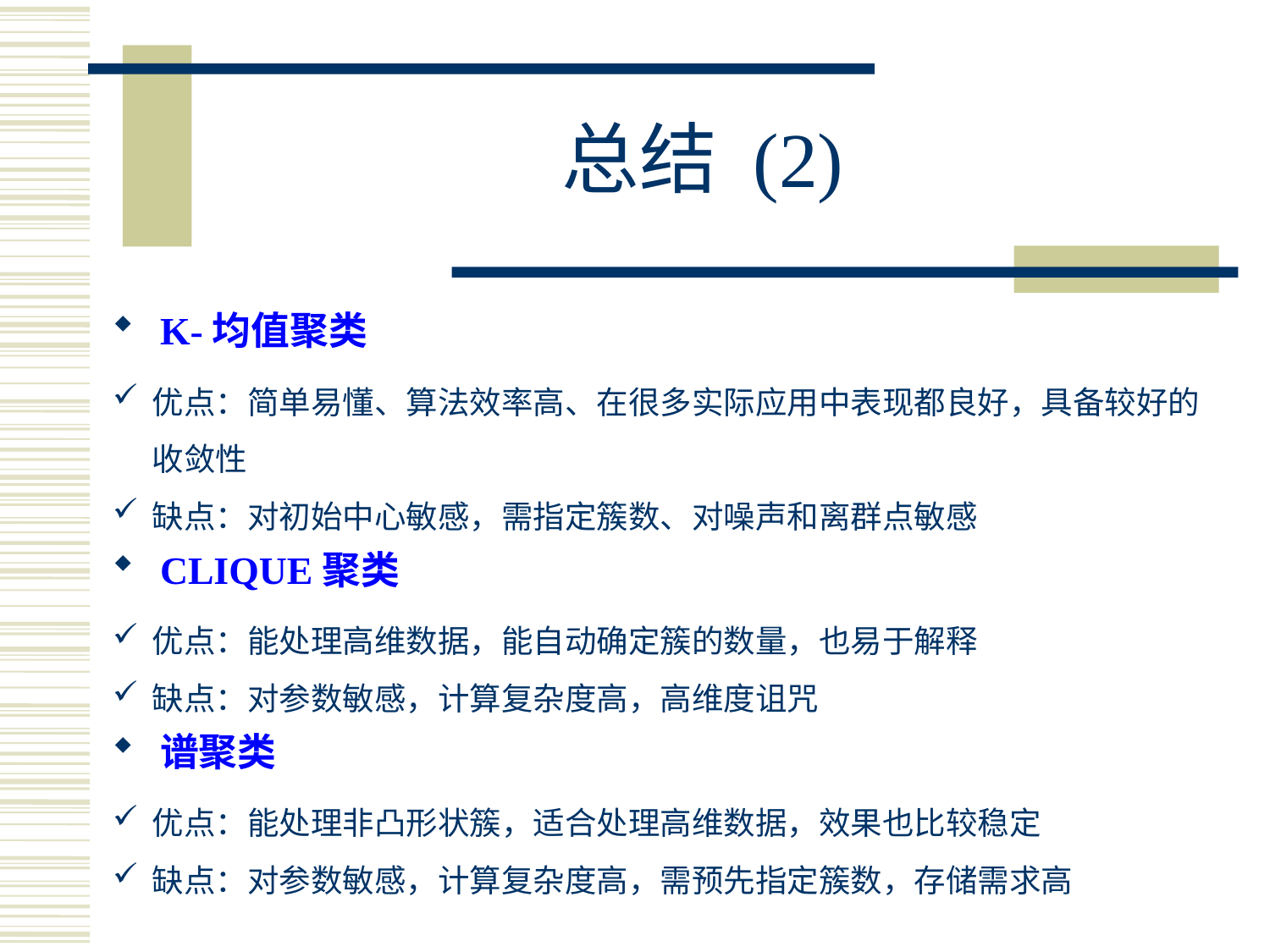

# 总结 (2)
K-均值聚类
优点：简单易懂、算法效率高、在很多实际应用中表现都良好，具备较好的收敛性
缺点：对初始中心敏感，需指定簇数、对噪声和离群点敏感
CLIQUE聚类
优点：能处理高维数据，能自动确定簇的数量，也易于解释
缺点：对参数敏感，计算复杂度高，高维度诅咒
谱聚类
优点：能处理非凸形状簇，适合处理高维数据，效果也比较稳定
缺点：对参数敏感，计算复杂度高，需预先指定簇数，存储需求高